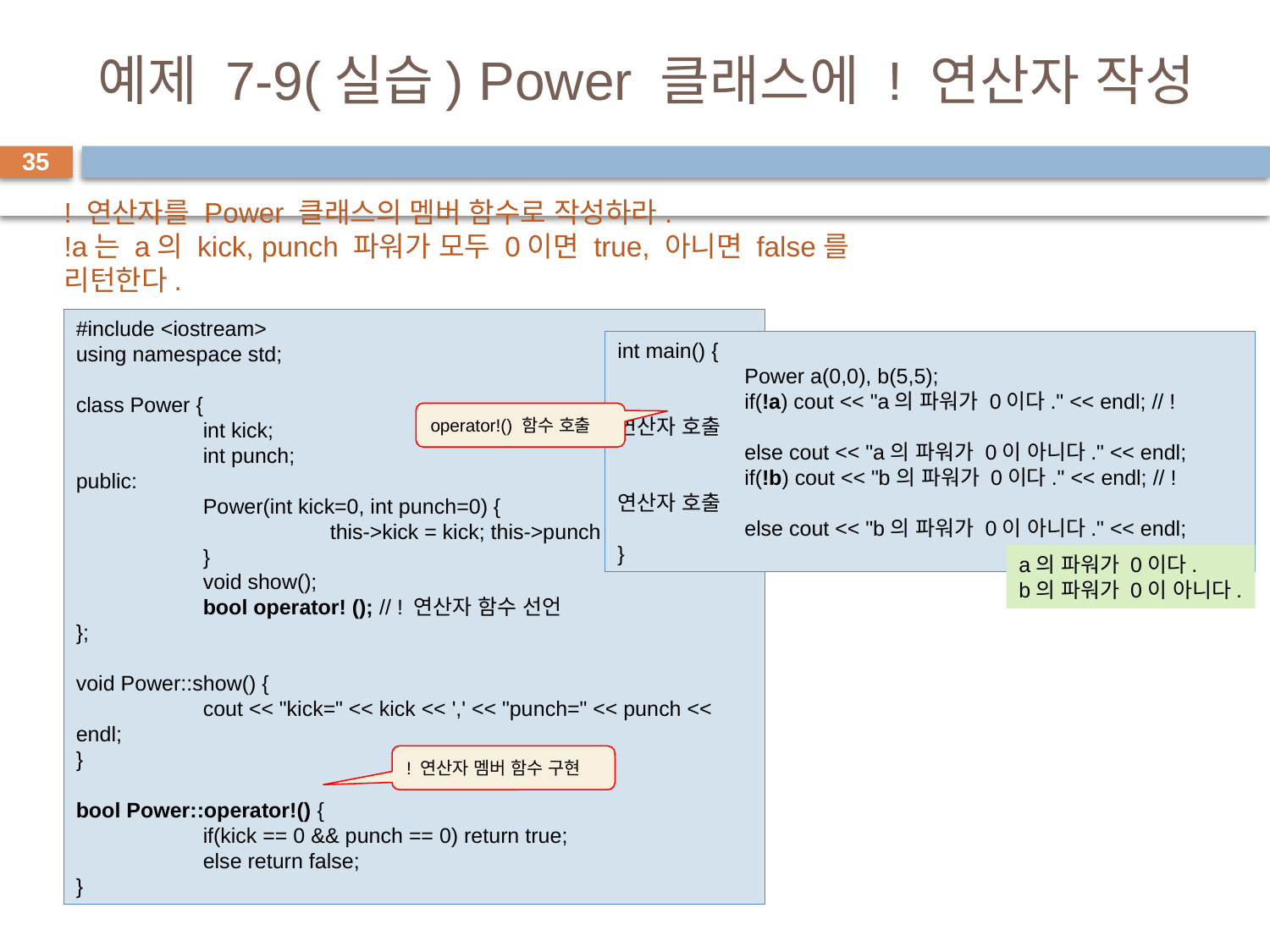

# 예제 7-9(실습) Power 클래스에 ! 연산자 작성
35
! 연산자를 Power 클래스의 멤버 함수로 작성하라.
!a는 a의 kick, punch 파워가 모두 0이면 true, 아니면 false를 리턴한다.
#include <iostream>
using namespace std;

class Power {
	int kick;
	int punch;
public:
	Power(int kick=0, int punch=0) {
		this->kick = kick; this->punch = punch;
	}
	void show();
	bool operator! (); // ! 연산자 함수 선언
};

void Power::show() {
	cout << "kick=" << kick << ',' << "punch=" << punch << endl;
}

bool Power::operator!() {
	if(kick == 0 && punch == 0) return true;
	else return false;
}
int main() {
	Power a(0,0), b(5,5);
	if(!a) cout << "a의 파워가 0이다." << endl; // ! 연산자 호출
	else cout << "a의 파워가 0이 아니다." << endl;
	if(!b) cout << "b의 파워가 0이다." << endl; // ! 연산자 호출
	else cout << "b의 파워가 0이 아니다." << endl;
}
operator!() 함수 호출
a의 파워가 0이다.
b의 파워가 0이 아니다.
! 연산자 멤버 함수 구현